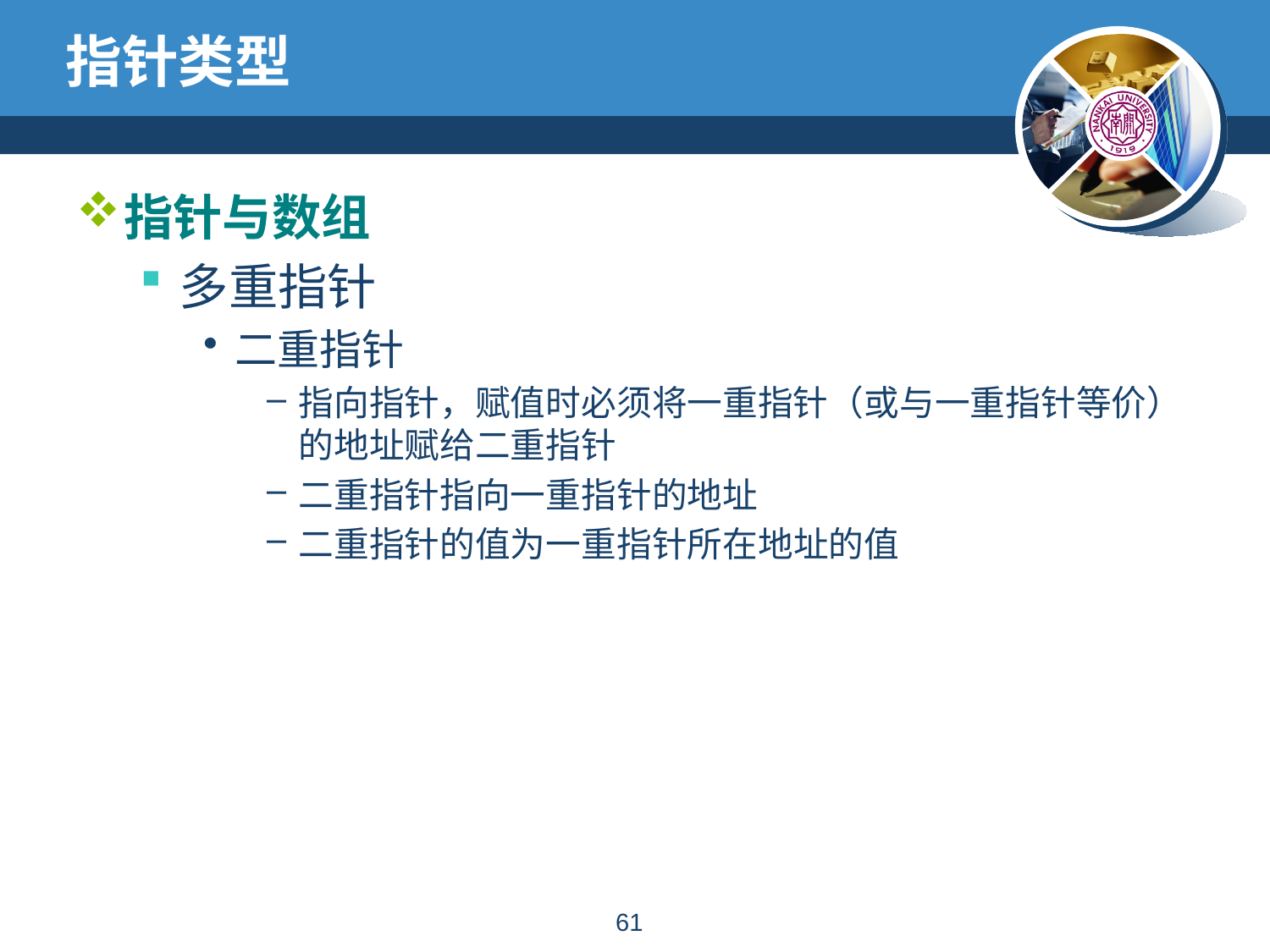

# 指针类型
指针与数组
多重指针
二重指针
指向指针，赋值时必须将一重指针（或与一重指针等价）的地址赋给二重指针
二重指针指向一重指针的地址
二重指针的值为一重指针所在地址的值

61